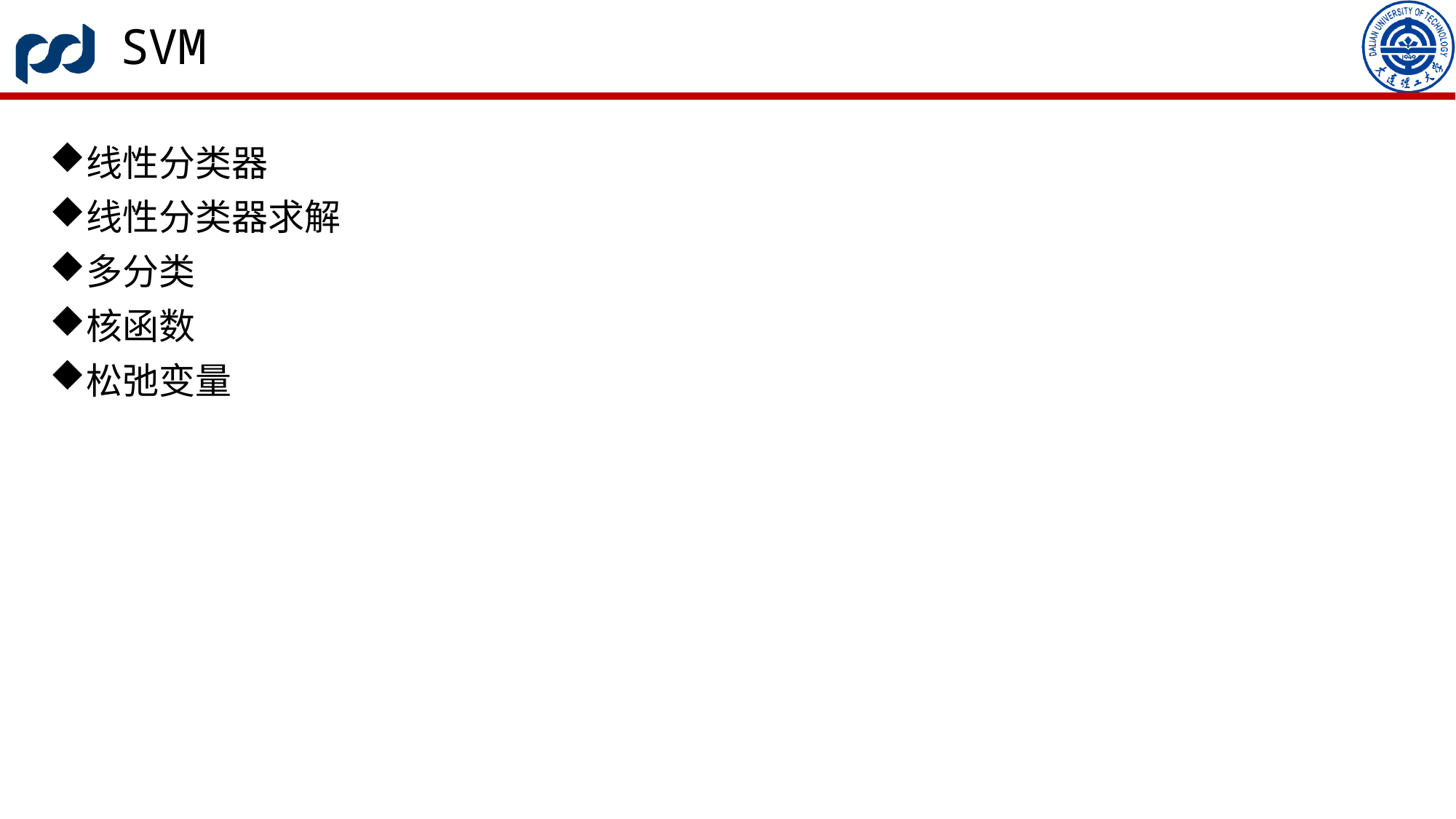

# SVM
线性分类器
线性分类器求解
多分类
核函数
松弛变量